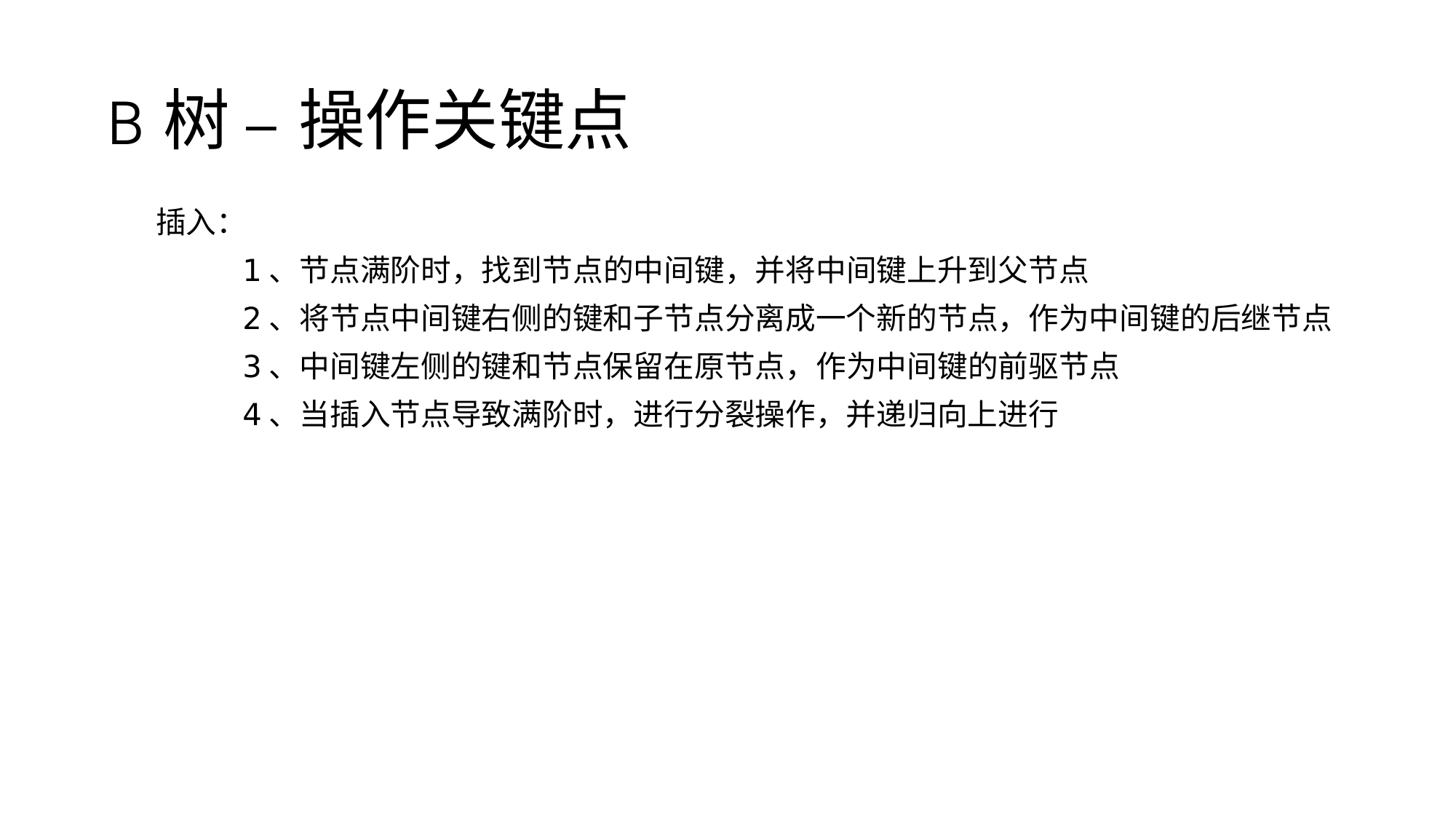

# B树-操作关键点
插入：
         1、节点满阶时，找到节点的中间键，并将中间键上升到父节点
         2、将节点中间键右侧的键和子节点分离成一个新的节点，作为中间键的后继节点
         3、中间键左侧的键和节点保留在原节点，作为中间键的前驱节点
         4、当插入节点导致满阶时，进行分裂操作，并递归向上进行